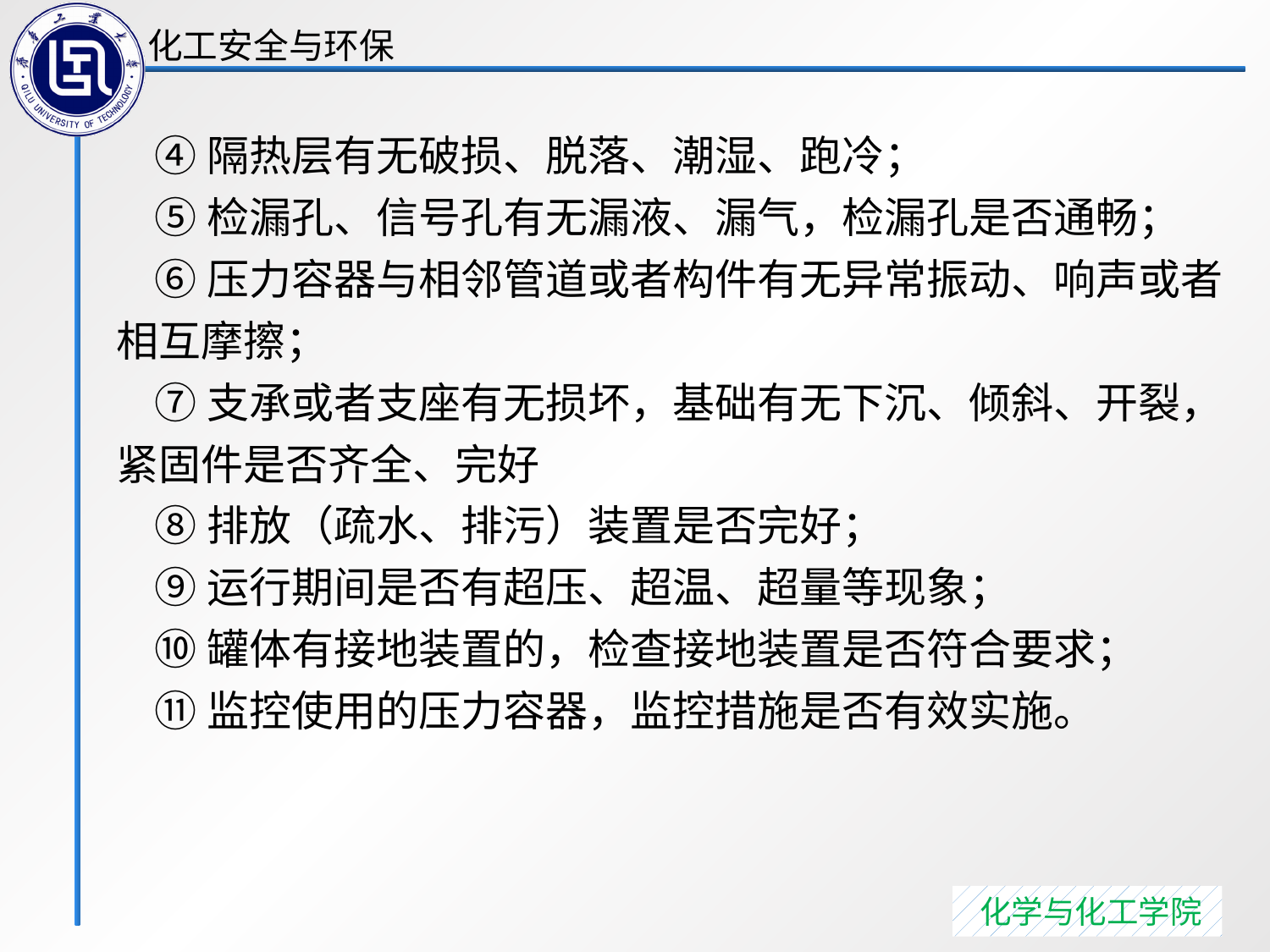

④隔热层有无破损、脱落、潮湿、跑冷；
    ⑤检漏孔、信号孔有无漏液、漏气，检漏孔是否通畅；
    ⑥压力容器与相邻管道或者构件有无异常振动、响声或者相互摩擦；
    ⑦支承或者支座有无损坏，基础有无下沉、倾斜、开裂，紧固件是否齐全、完好
    ⑧排放（疏水、排污）装置是否完好；
    ⑨运行期间是否有超压、超温、超量等现象；
    ⑩罐体有接地装置的，检查接地装置是否符合要求；
    ⑪监控使用的压力容器，监控措施是否有效实施。